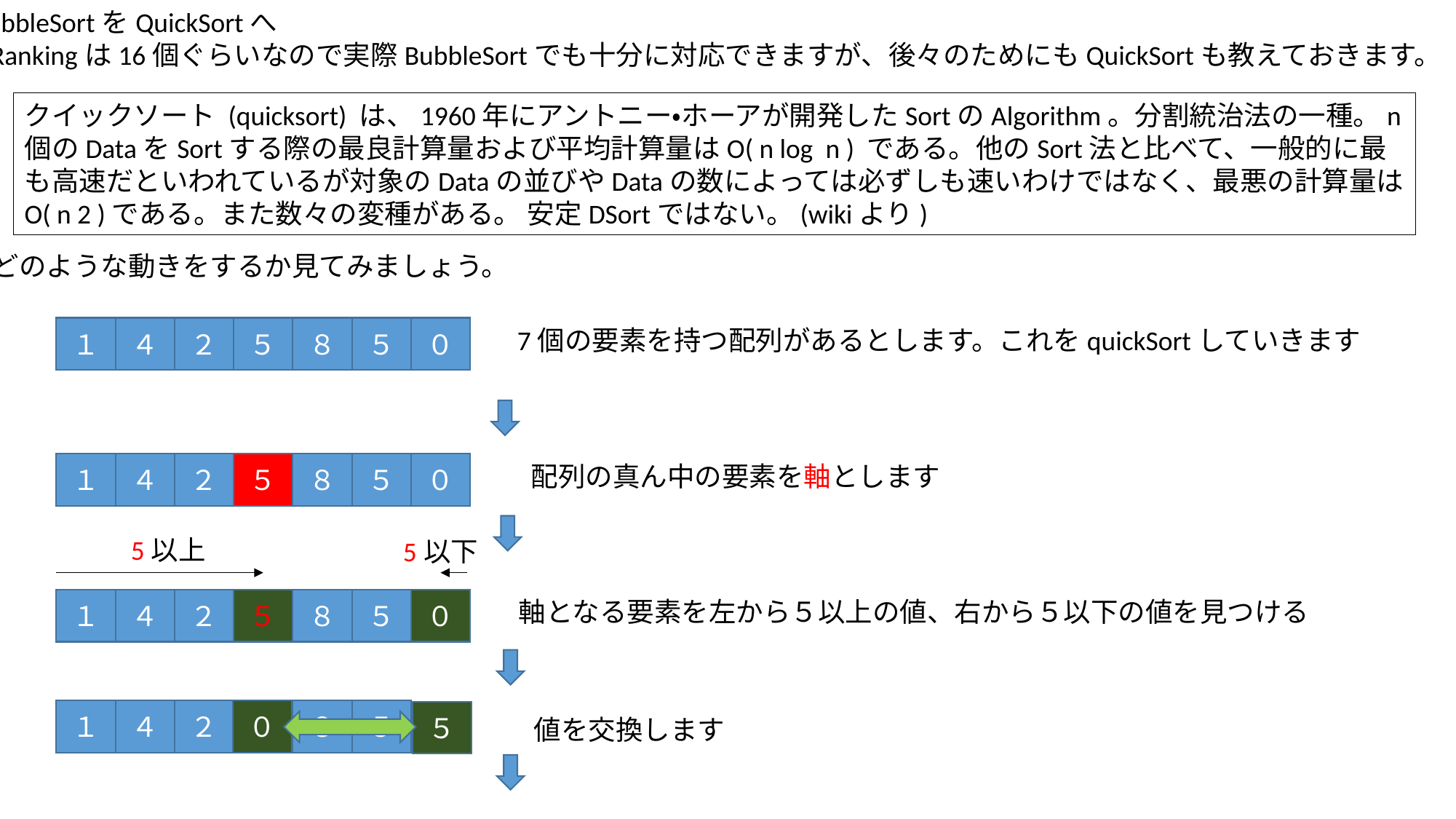

・BubbleSortをQuickSortへ
　Rankingは16個ぐらいなので実際BubbleSortでも十分に対応できますが、後々のためにもQuickSortも教えておきます。
クイックソート (quicksort) は、1960年にアントニー・ホーアが開発したSortのAlgorithm。分割統治法の一種。n個のDataをSortする際の最良計算量および平均計算量はO( n log ⁡ n ) である。他のSort法と比べて、一般的に最も高速だといわれているが対象のDataの並びやDataの数によっては必ずしも速いわけではなく、最悪の計算量はO( n 2 )である。また数々の変種がある。 安定DSortではない。(wikiより)
・どのような動きをするか見てみましょう。
０
7個の要素を持つ配列があるとします。これをquickSortしていきます
５
５
８
４
２
１

０
配列の真ん中の要素を軸とします
５
５
８
４
２
１

5以上
5以下

０
軸となる要素を左から５以上の値、右から５以下の値を見つける
５
５
８
４
２
１

０
５
８
４
２
１
５
値を交換します